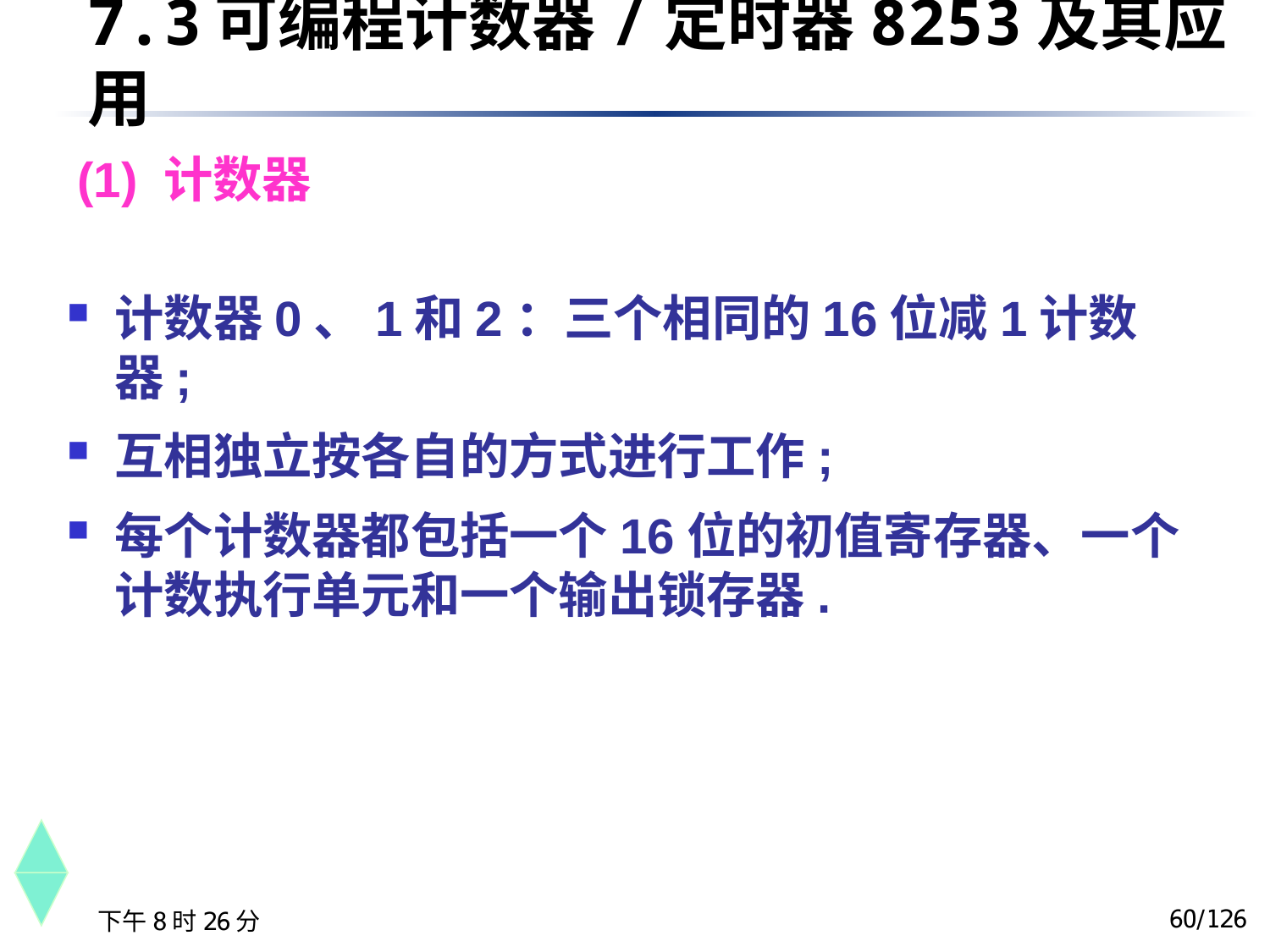

7.3	可编程计数器/定时器8253及其应用
(1) 计数器
计数器0、1和2：三个相同的16位减1计数器;
互相独立按各自的方式进行工作;
每个计数器都包括一个16位的初值寄存器、一个计数执行单元和一个输出锁存器.
60/126
下午8时26分